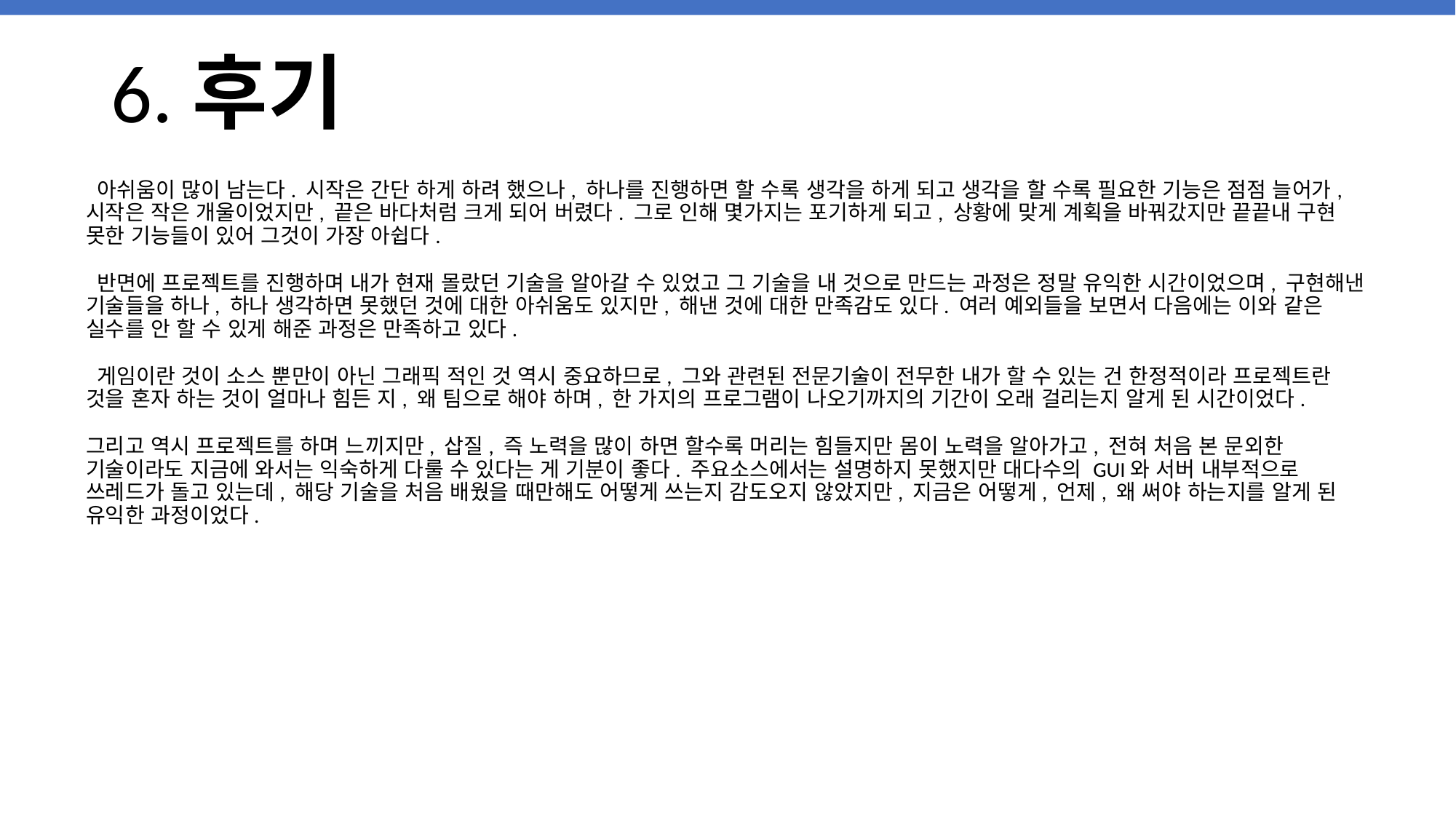

6.후기
 아쉬움이 많이 남는다. 시작은 간단 하게 하려 했으나, 하나를 진행하면 할 수록 생각을 하게 되고 생각을 할 수록 필요한 기능은 점점 늘어가, 시작은 작은 개울이었지만, 끝은 바다처럼 크게 되어 버렸다. 그로 인해 몇가지는 포기하게 되고, 상황에 맞게 계획을 바꿔갔지만 끝끝내 구현 못한 기능들이 있어 그것이 가장 아쉽다.
 반면에 프로젝트를 진행하며 내가 현재 몰랐던 기술을 알아갈 수 있었고 그 기술을 내 것으로 만드는 과정은 정말 유익한 시간이었으며, 구현해낸 기술들을 하나, 하나 생각하면 못했던 것에 대한 아쉬움도 있지만, 해낸 것에 대한 만족감도 있다. 여러 예외들을 보면서 다음에는 이와 같은 실수를 안 할 수 있게 해준 과정은 만족하고 있다.
 게임이란 것이 소스 뿐만이 아닌 그래픽 적인 것 역시 중요하므로, 그와 관련된 전문기술이 전무한 내가 할 수 있는 건 한정적이라 프로젝트란 것을 혼자 하는 것이 얼마나 힘든 지, 왜 팀으로 해야 하며, 한 가지의 프로그램이 나오기까지의 기간이 오래 걸리는지 알게 된 시간이었다.
그리고 역시 프로젝트를 하며 느끼지만, 삽질, 즉 노력을 많이 하면 할수록 머리는 힘들지만 몸이 노력을 알아가고, 전혀 처음 본 문외한 기술이라도 지금에 와서는 익숙하게 다룰 수 있다는 게 기분이 좋다. 주요소스에서는 설명하지 못했지만 대다수의 GUI와 서버 내부적으로 쓰레드가 돌고 있는데, 해당 기술을 처음 배웠을 때만해도 어떻게 쓰는지 감도오지 않았지만, 지금은 어떻게, 언제, 왜 써야 하는지를 알게 된 유익한 과정이었다.